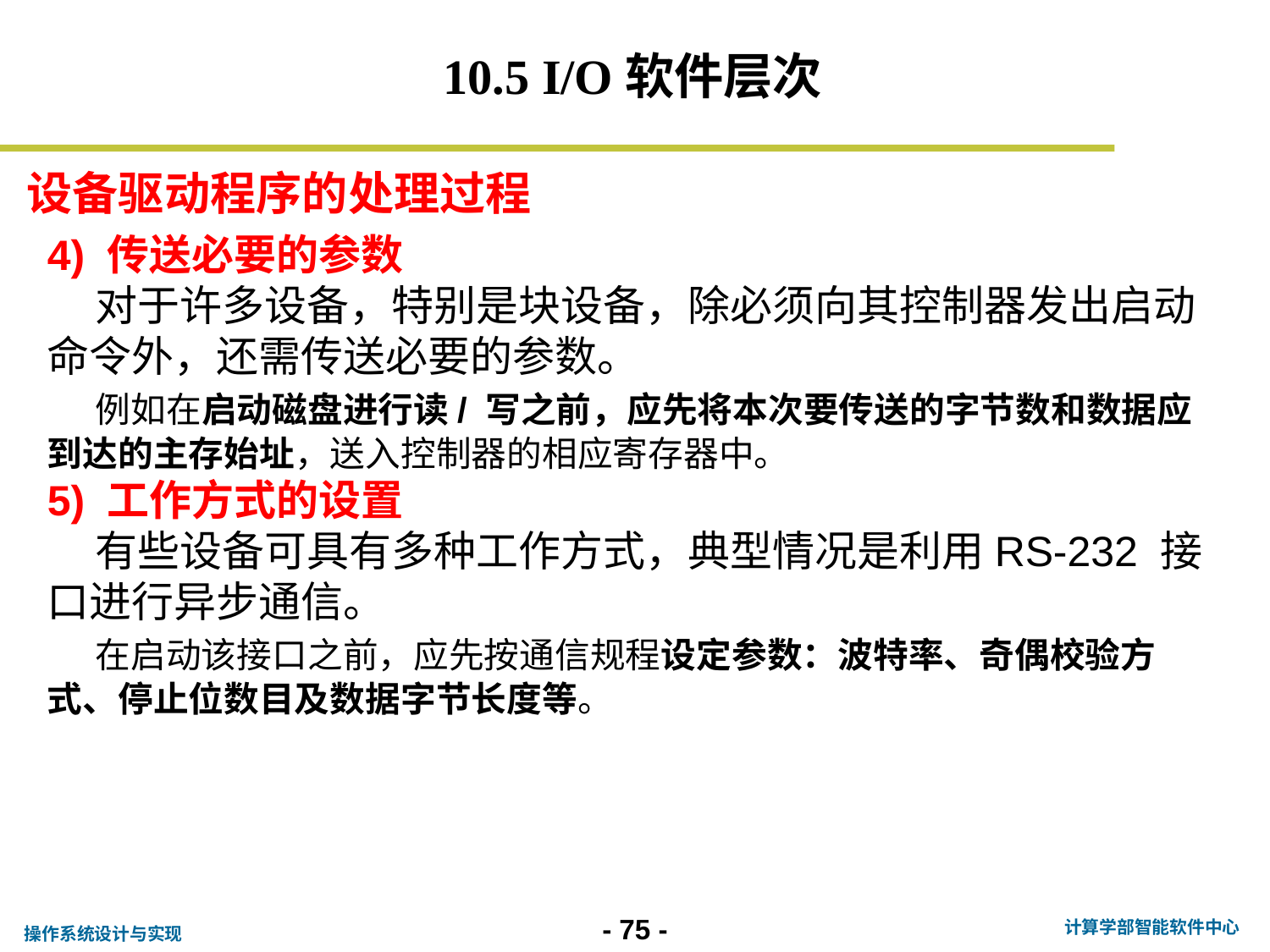

10.5 I/O软件层次
设备驱动程序的处理过程
4) 传送必要的参数
    对于许多设备，特别是块设备，除必须向其控制器发出启动命令外，还需传送必要的参数。
    例如在启动磁盘进行读/ 写之前，应先将本次要传送的字节数和数据应到达的主存始址，送入控制器的相应寄存器中。
5) 工作方式的设置
    有些设备可具有多种工作方式，典型情况是利用RS-232 接口进行异步通信。
    在启动该接口之前，应先按通信规程设定参数：波特率、奇偶校验方式、停止位数目及数据字节长度等。